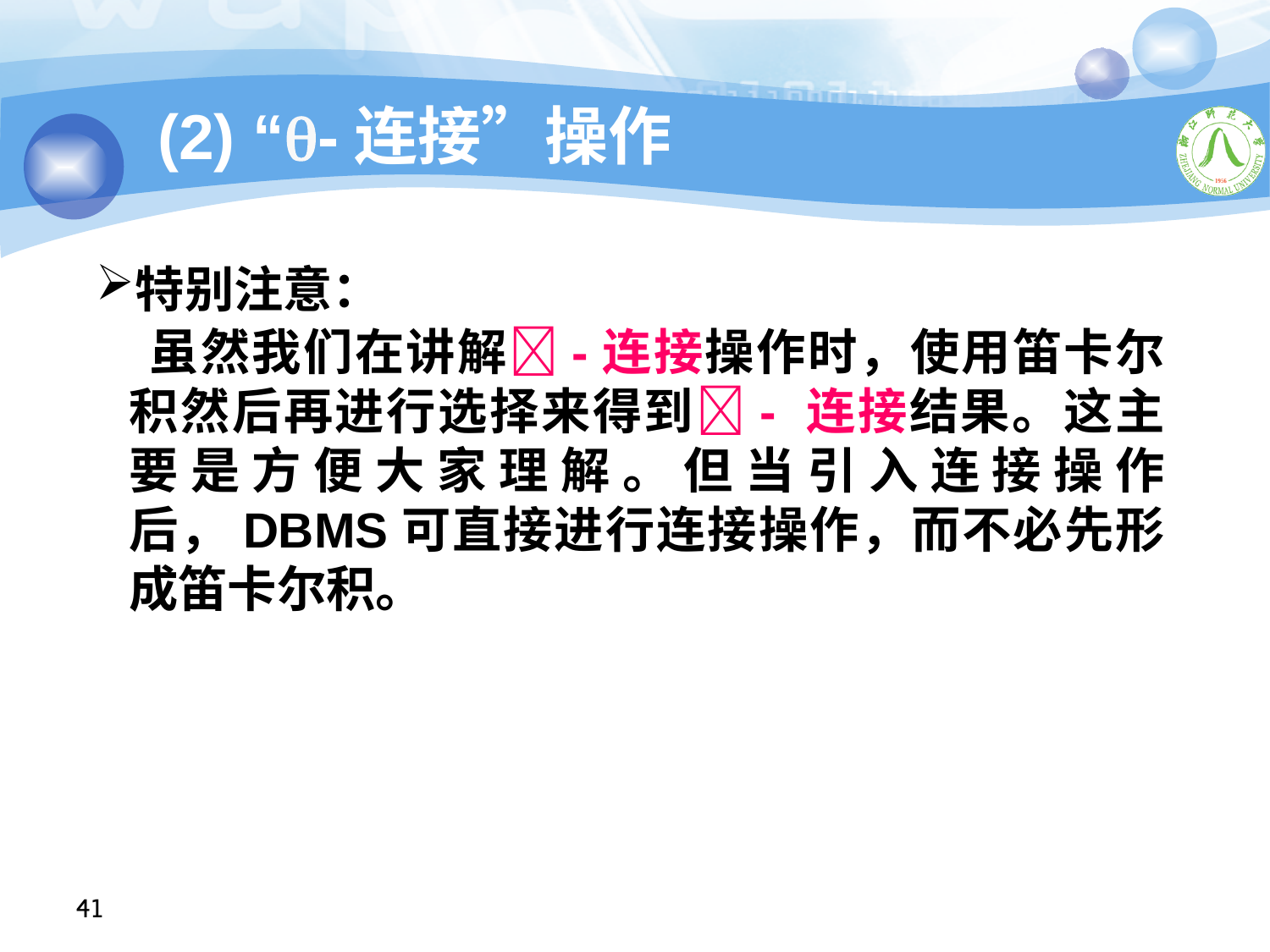

# (2) “θ-连接”操作
特别注意：
   虽然我们在讲解θ-连接操作时，使用笛卡尔积然后再进行选择来得到θ- 连接结果。这主要是方便大家理解。但当引入连接操作后，DBMS可直接进行连接操作，而不必先形成笛卡尔积。
41